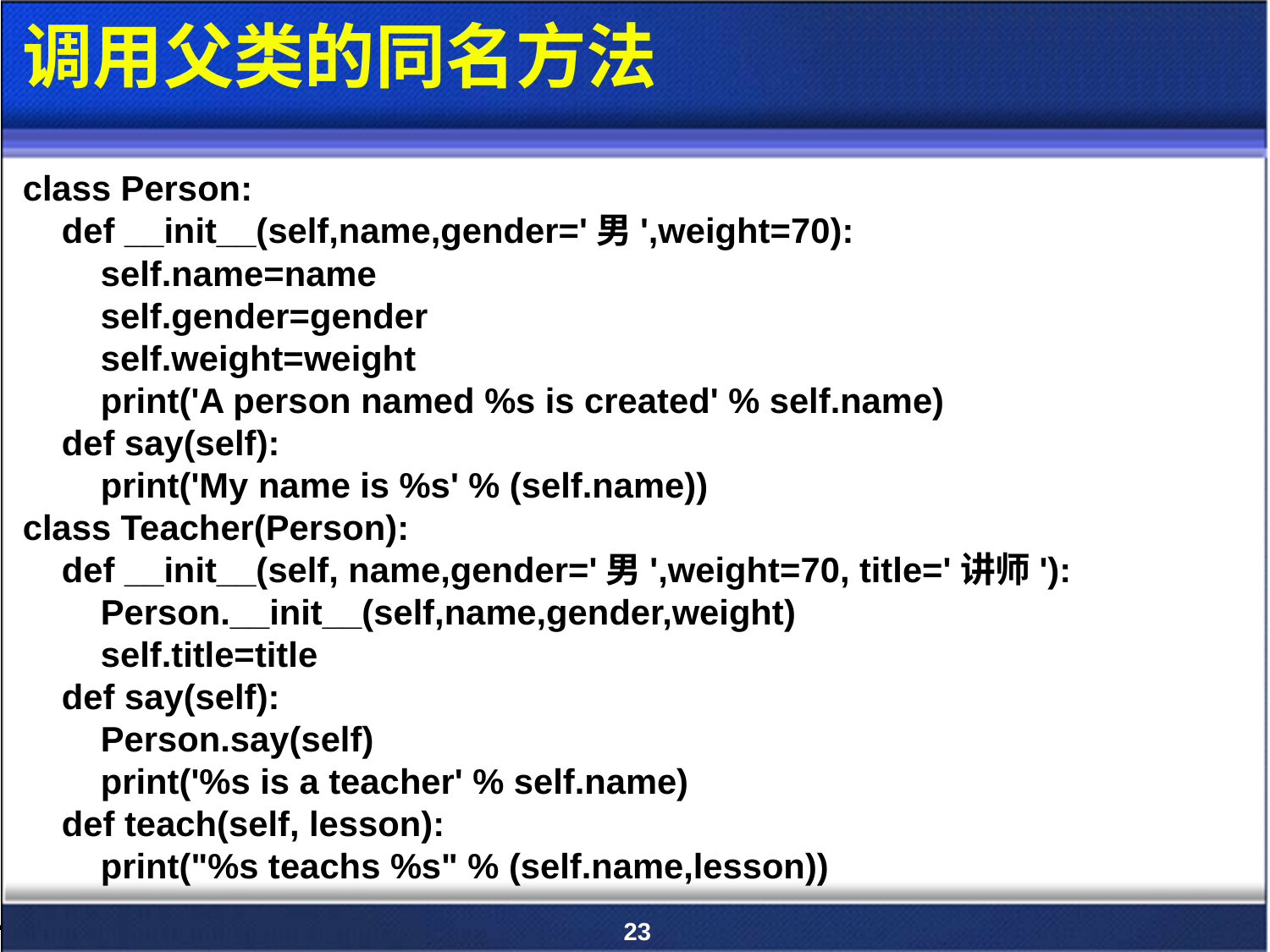

# 调用父类的同名方法
class Person:
    def __init__(self,name,gender='男',weight=70):
        self.name=name
        self.gender=gender
        self.weight=weight
        print('A person named %s is created' % self.name)
    def say(self):
        print('My name is %s' % (self.name))
class Teacher(Person):
    def __init__(self, name,gender='男',weight=70, title='讲师'):
        Person.__init__(self,name,gender,weight)
        self.title=title
    def say(self):
        Person.say(self)
        print('%s is a teacher' % self.name)
    def teach(self, lesson):
        print("%s teachs %s" % (self.name,lesson))
23